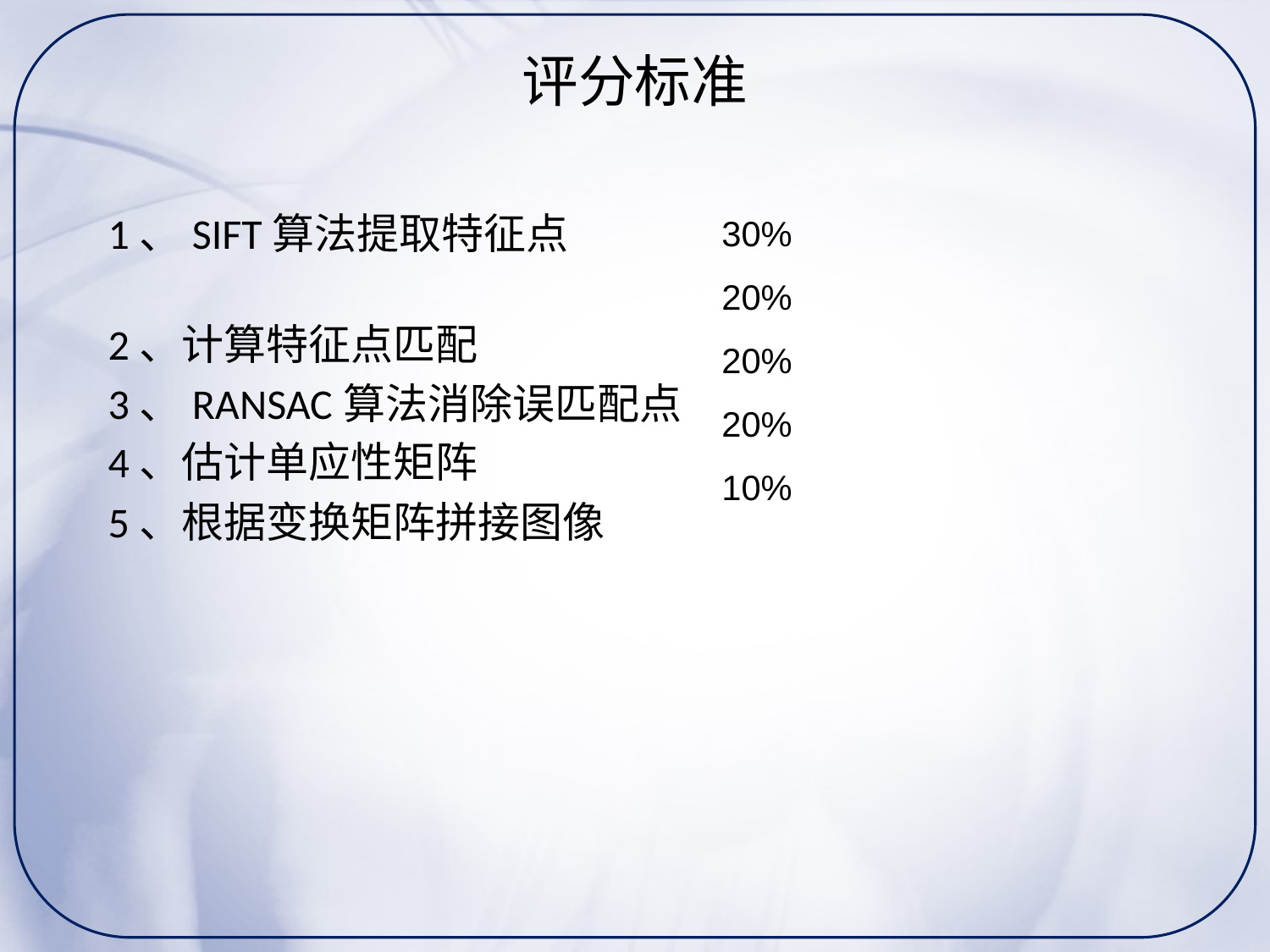

# 评分标准
30%
20%
20%
20%
10%
1、SIFT算法提取特征点
2、计算特征点匹配
3、RANSAC算法消除误匹配点
4、估计单应性矩阵
5、根据变换矩阵拼接图像